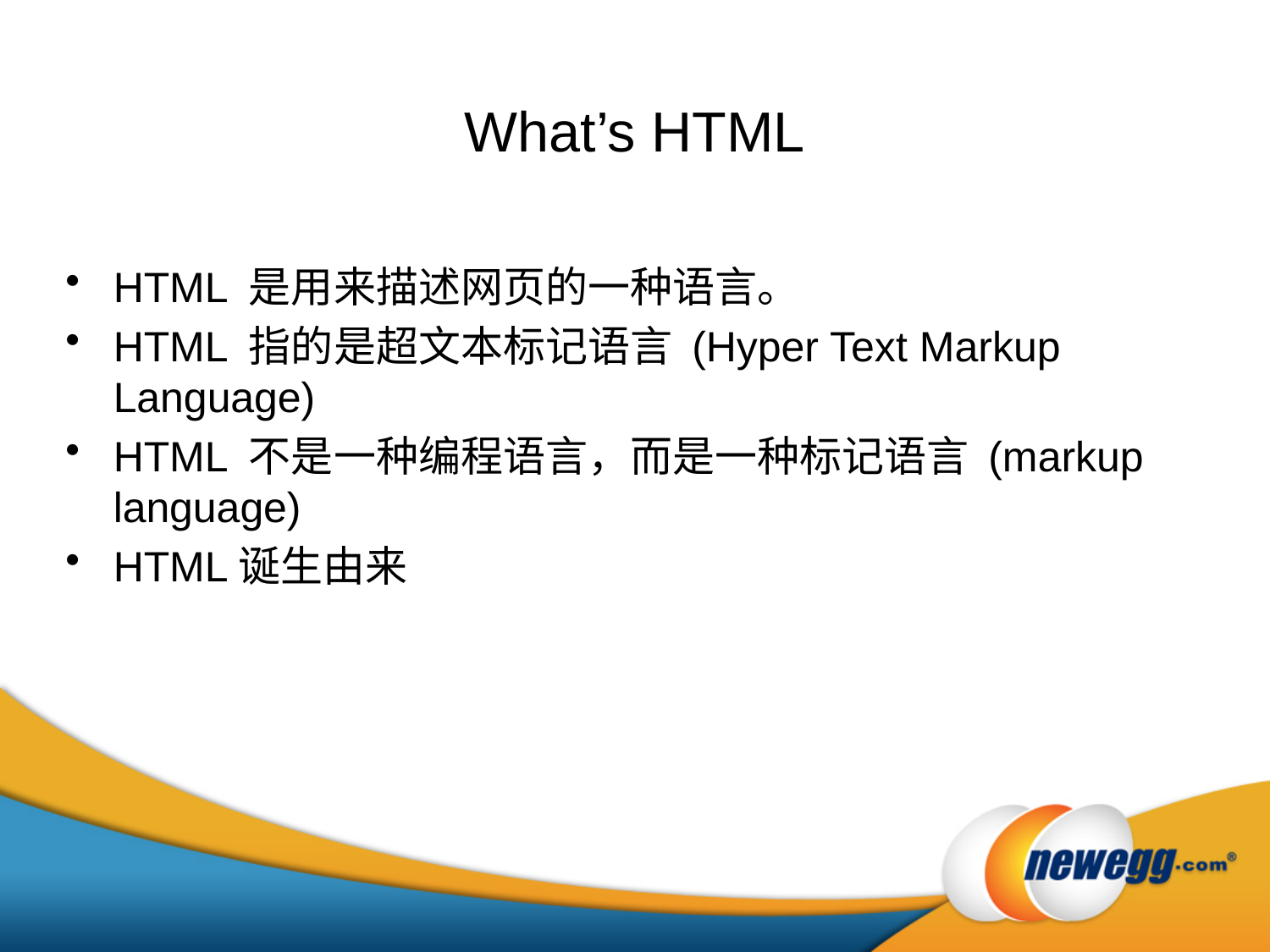

# What’s HTML
HTML 是用来描述网页的一种语言。
HTML 指的是超文本标记语言 (Hyper Text Markup Language)
HTML 不是一种编程语言，而是一种标记语言 (markup language)
HTML诞生由来